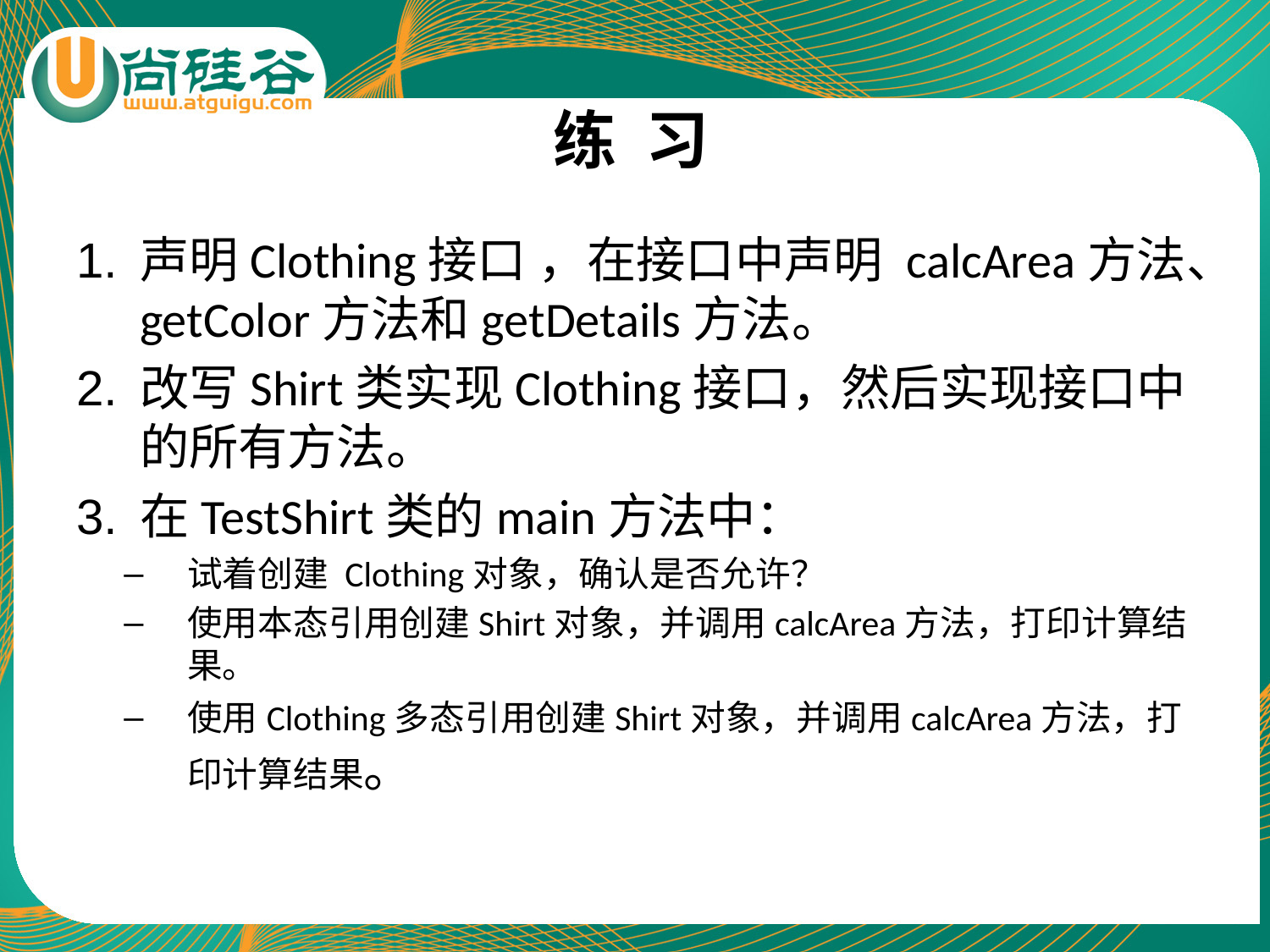

# 练  习
声明Clothing接口 ，在接口中声明 calcArea方法、getColor方法和getDetails方法。
改写Shirt类实现Clothing接口，然后实现接口中的所有方法。
在TestShirt类的main方法中：
试着创建 Clothing对象，确认是否允许？
使用本态引用创建Shirt对象，并调用calcArea方法，打印计算结果。
使用Clothing多态引用创建Shirt对象，并调用calcArea方法，打印计算结果。